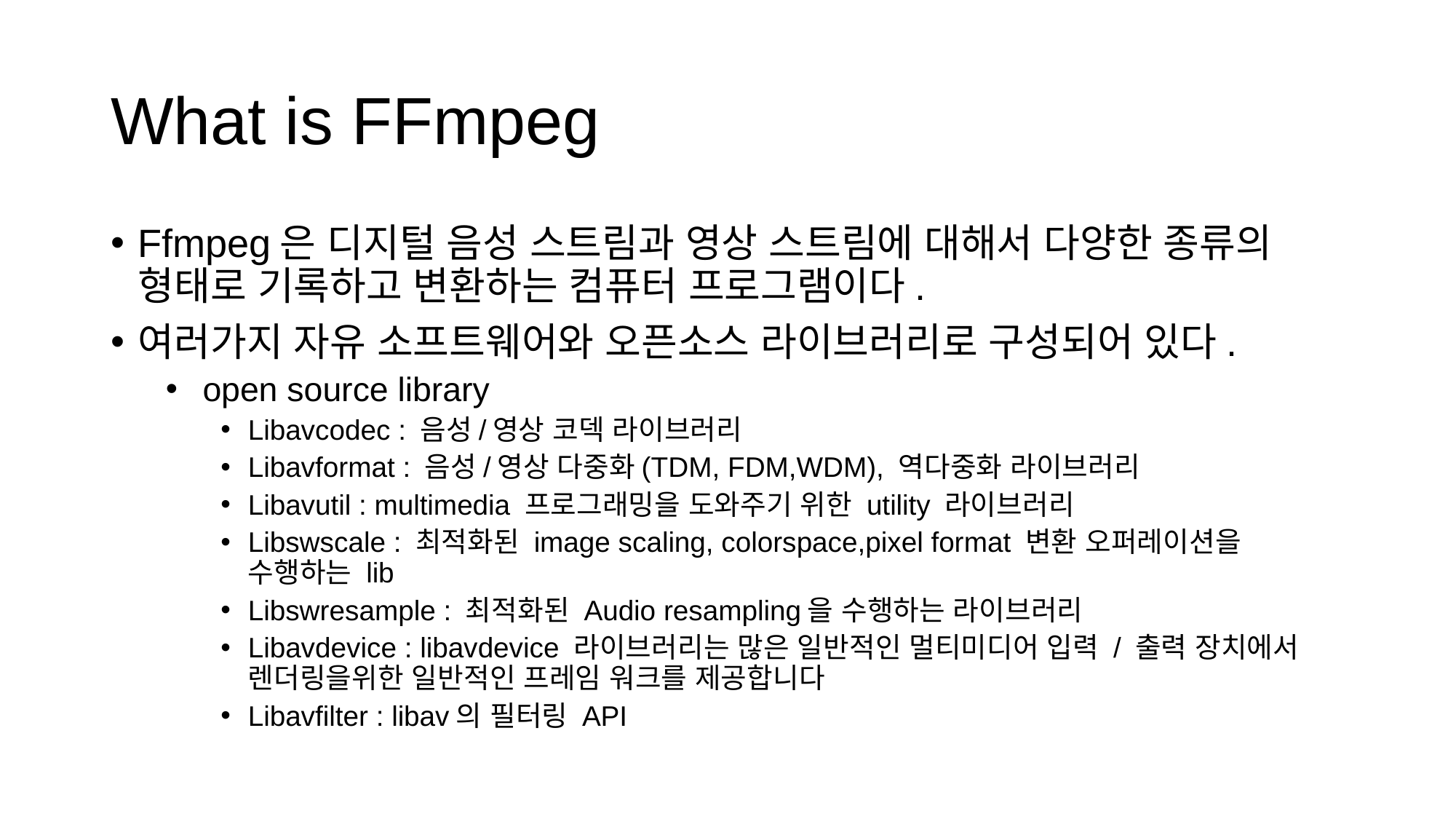

# What is FFmpeg
Ffmpeg은 디지털 음성 스트림과 영상 스트림에 대해서 다양한 종류의 형태로 기록하고 변환하는 컴퓨터 프로그램이다.
여러가지 자유 소프트웨어와 오픈소스 라이브러리로 구성되어 있다.
 open source library
Libavcodec : 음성/영상 코덱 라이브러리
Libavformat : 음성/영상 다중화(TDM, FDM,WDM), 역다중화 라이브러리
Libavutil : multimedia 프로그래밍을 도와주기 위한 utility 라이브러리
Libswscale : 최적화된 image scaling, colorspace,pixel format 변환 오퍼레이션을 수행하는 lib
Libswresample : 최적화된 Audio resampling을 수행하는 라이브러리
Libavdevice : libavdevice 라이브러리는 많은 일반적인 멀티미디어 입력 / 출력 장치에서 렌더링을위한 일반적인 프레임 워크를 제공합니다
Libavfilter : libav의 필터링 API